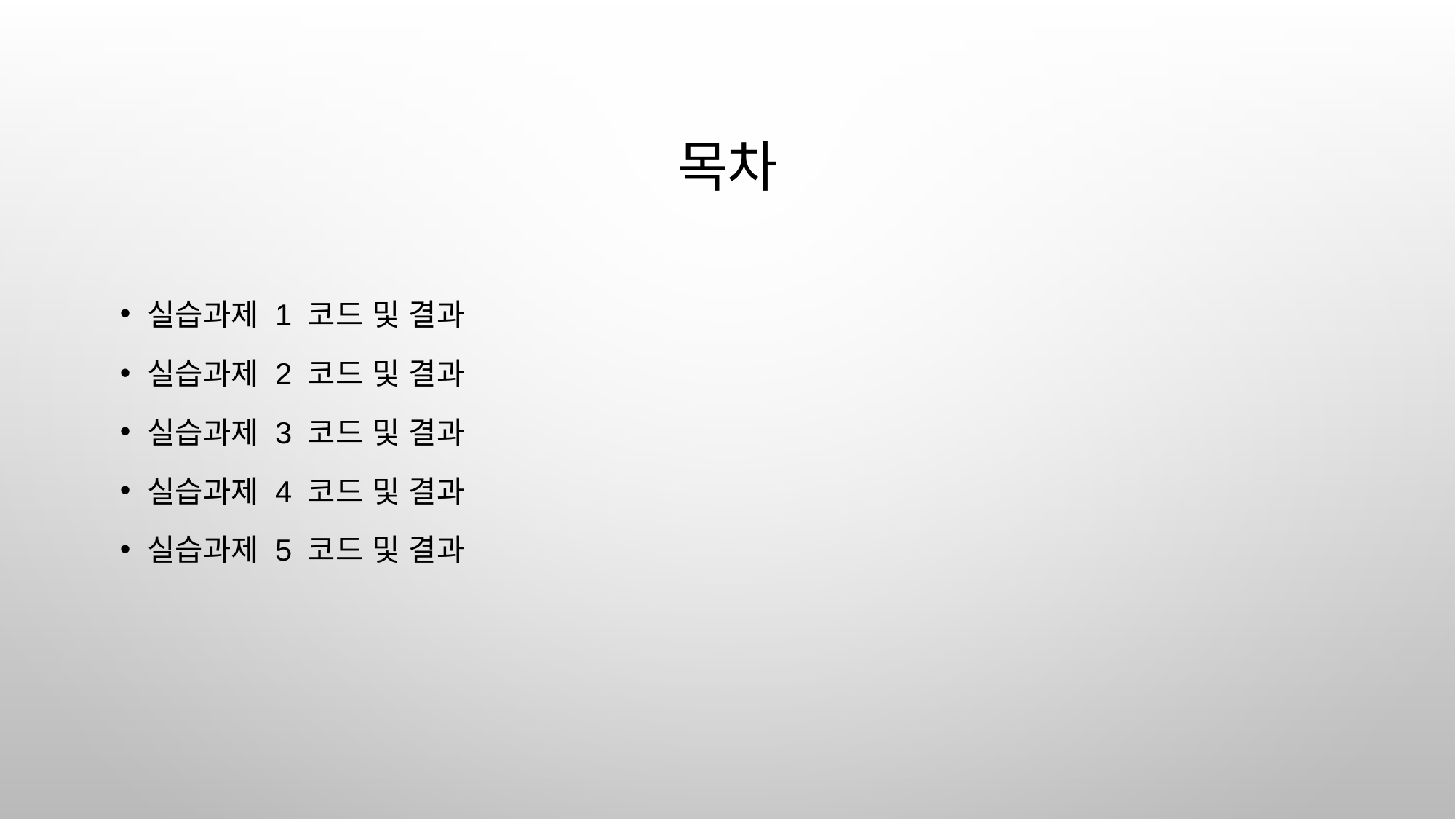

# 목차
실습과제 1 코드 및 결과
실습과제 2 코드 및 결과
실습과제 3 코드 및 결과
실습과제 4 코드 및 결과
실습과제 5 코드 및 결과